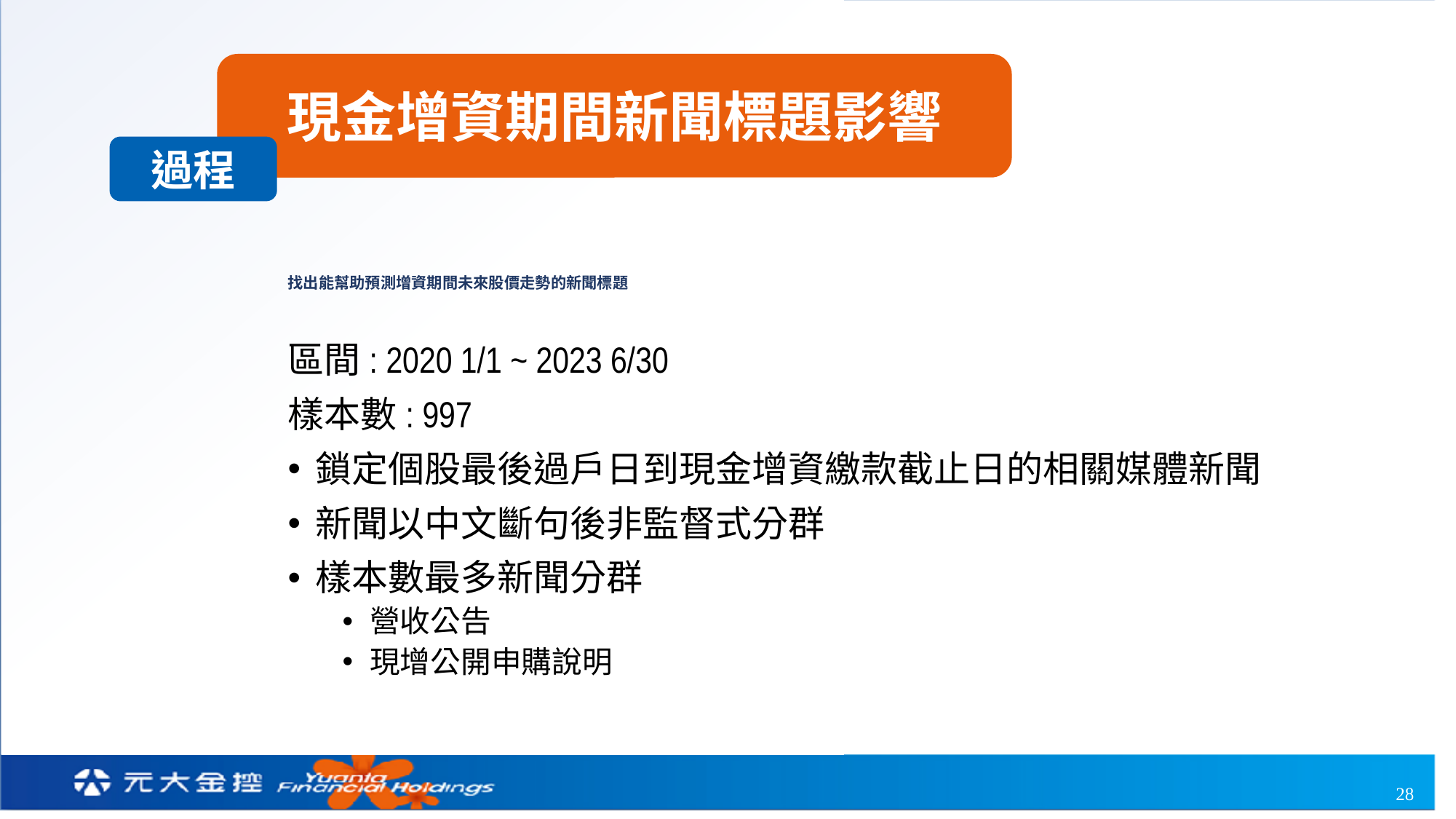

現金增資期間新聞標題影響
過程
# 找出能幫助預測增資期間未來股價走勢的新聞標題
區間: 2020 1/1 ~ 2023 6/30
樣本數: 997
鎖定個股最後過戶日到現金增資繳款截止日的相關媒體新聞
新聞以中文斷句後非監督式分群
樣本數最多新聞分群
營收公告
現增公開申購說明
28